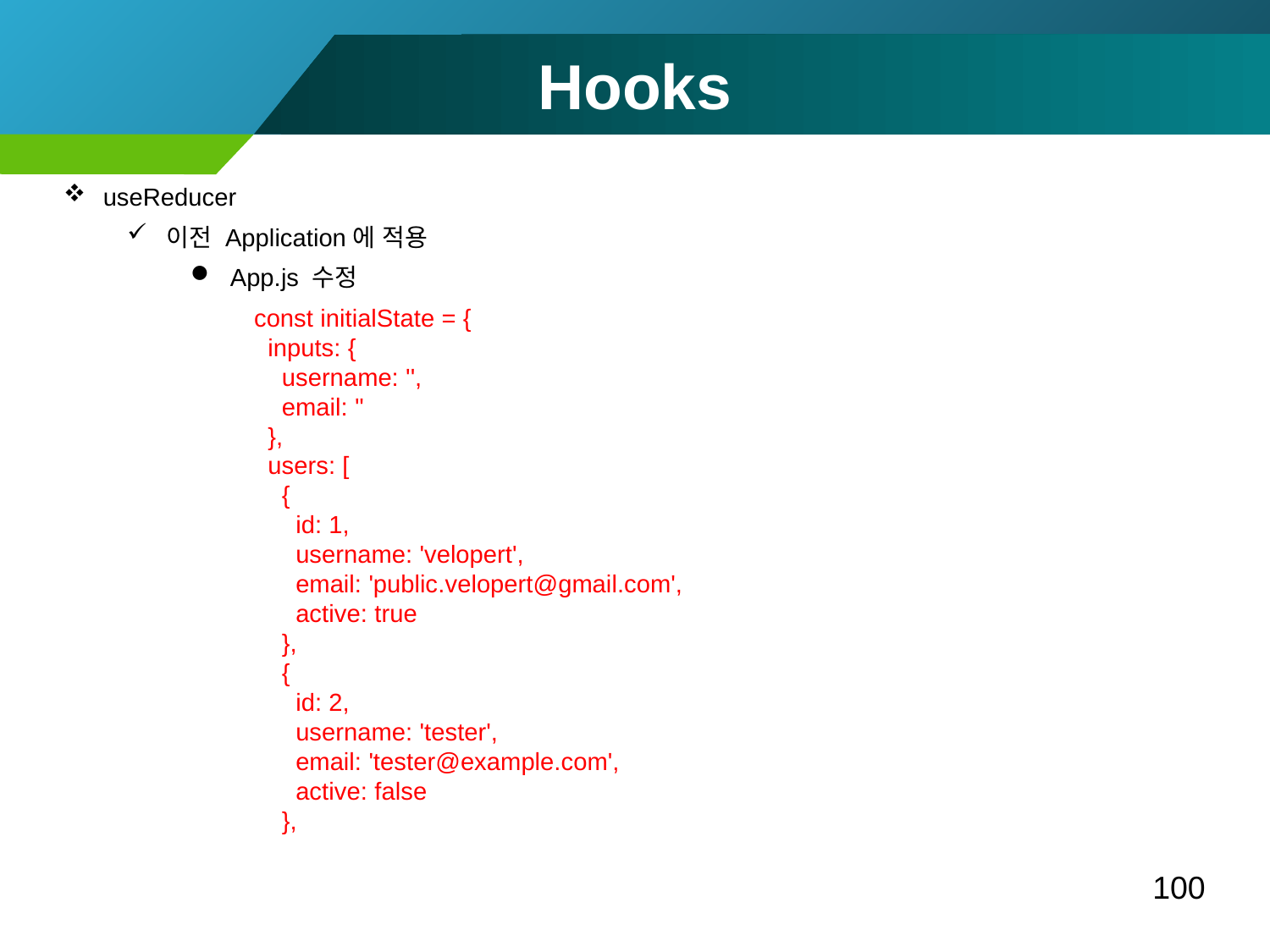

Hooks
useReducer
이전 Application에 적용
App.js 수정
const initialState = {
  inputs: {
    username: '',
    email: ''
  },
  users: [
    {
      id: 1,
      username: 'velopert',
      email: 'public.velopert@gmail.com',
      active: true
    },
    {
      id: 2,
      username: 'tester',
      email: 'tester@example.com',
      active: false
    },
100